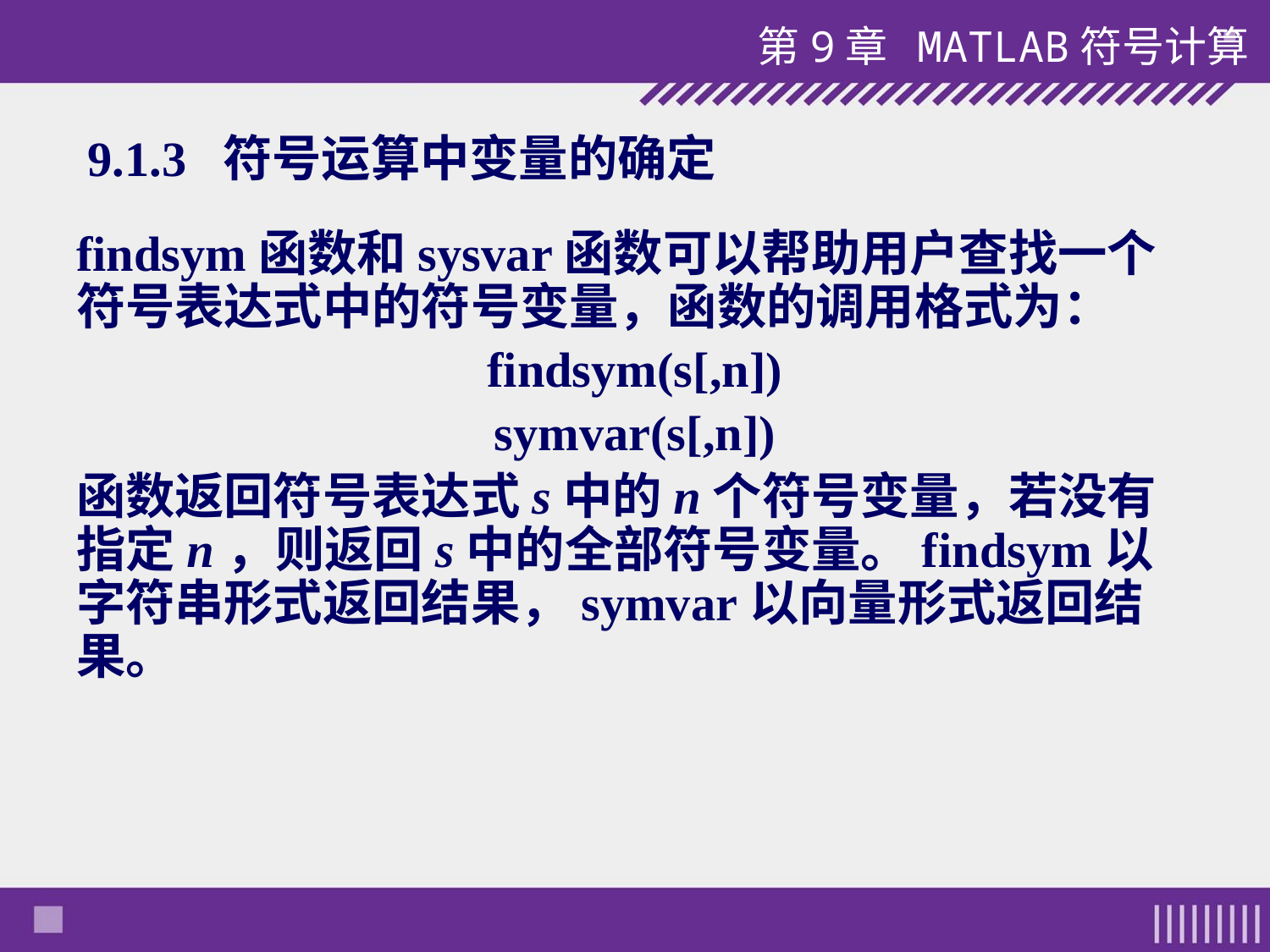

第9章  MATLAB符号计算
# 9.1.3  符号运算中变量的确定
findsym函数和sysvar函数可以帮助用户查找一个符号表达式中的符号变量，函数的调用格式为：
findsym(s[,n])
symvar(s[,n])
函数返回符号表达式s中的n个符号变量，若没有指定n，则返回s中的全部符号变量。findsym以字符串形式返回结果，symvar以向量形式返回结果。